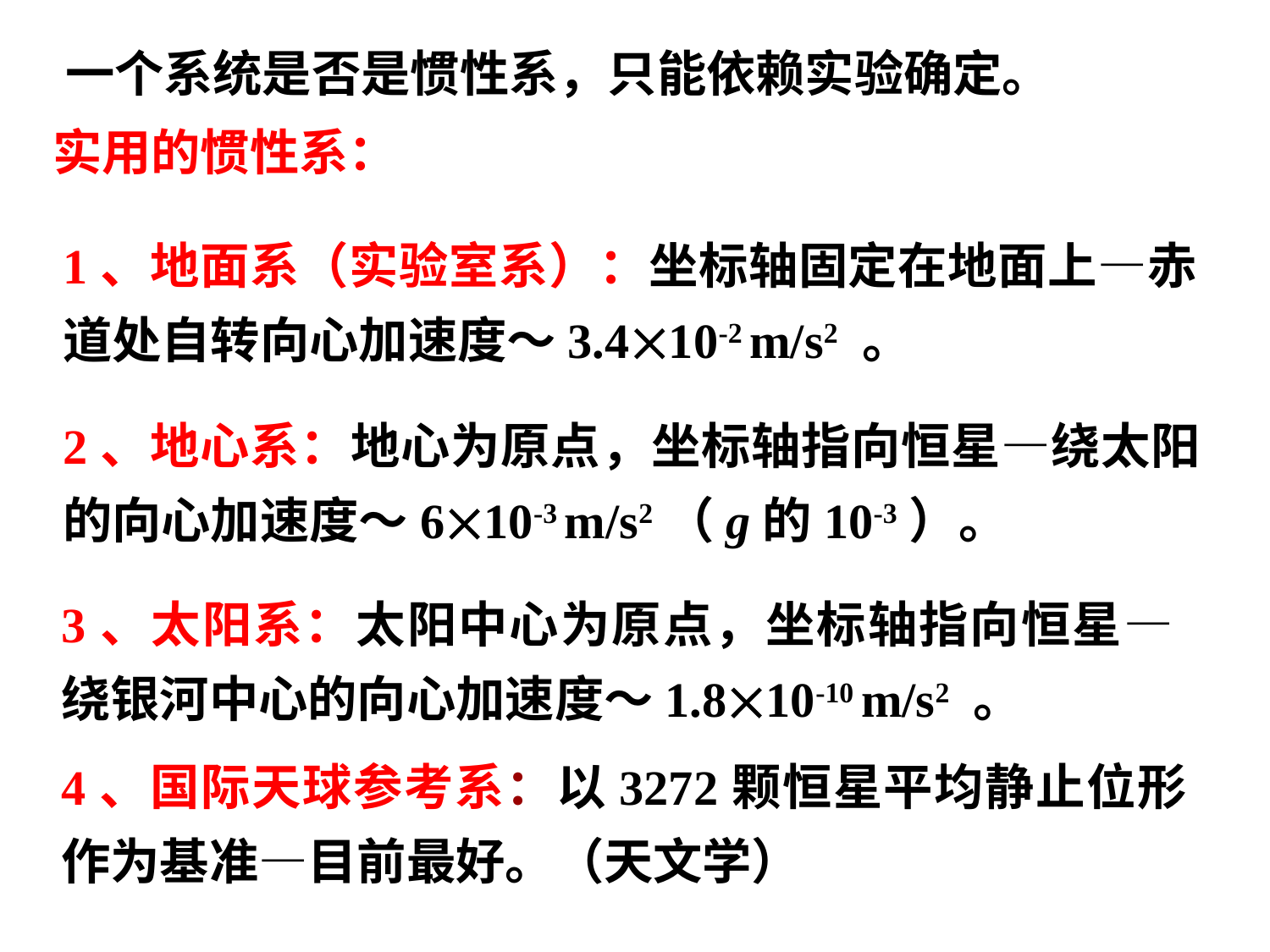

一个系统是否是惯性系，只能依赖实验确定。
实用的惯性系：
1、地面系（实验室系）：坐标轴固定在地面上—赤道处自转向心加速度～3.4×10-2 m/s2 。
2、地心系：地心为原点，坐标轴指向恒星—绕太阳的向心加速度～6×10-3 m/s2（g的10-3）。
3、太阳系：太阳中心为原点，坐标轴指向恒星—绕银河中心的向心加速度～1.8×10-10 m/s2 。
4、国际天球参考系：以3272颗恒星平均静止位形作为基准—目前最好。（天文学）
10